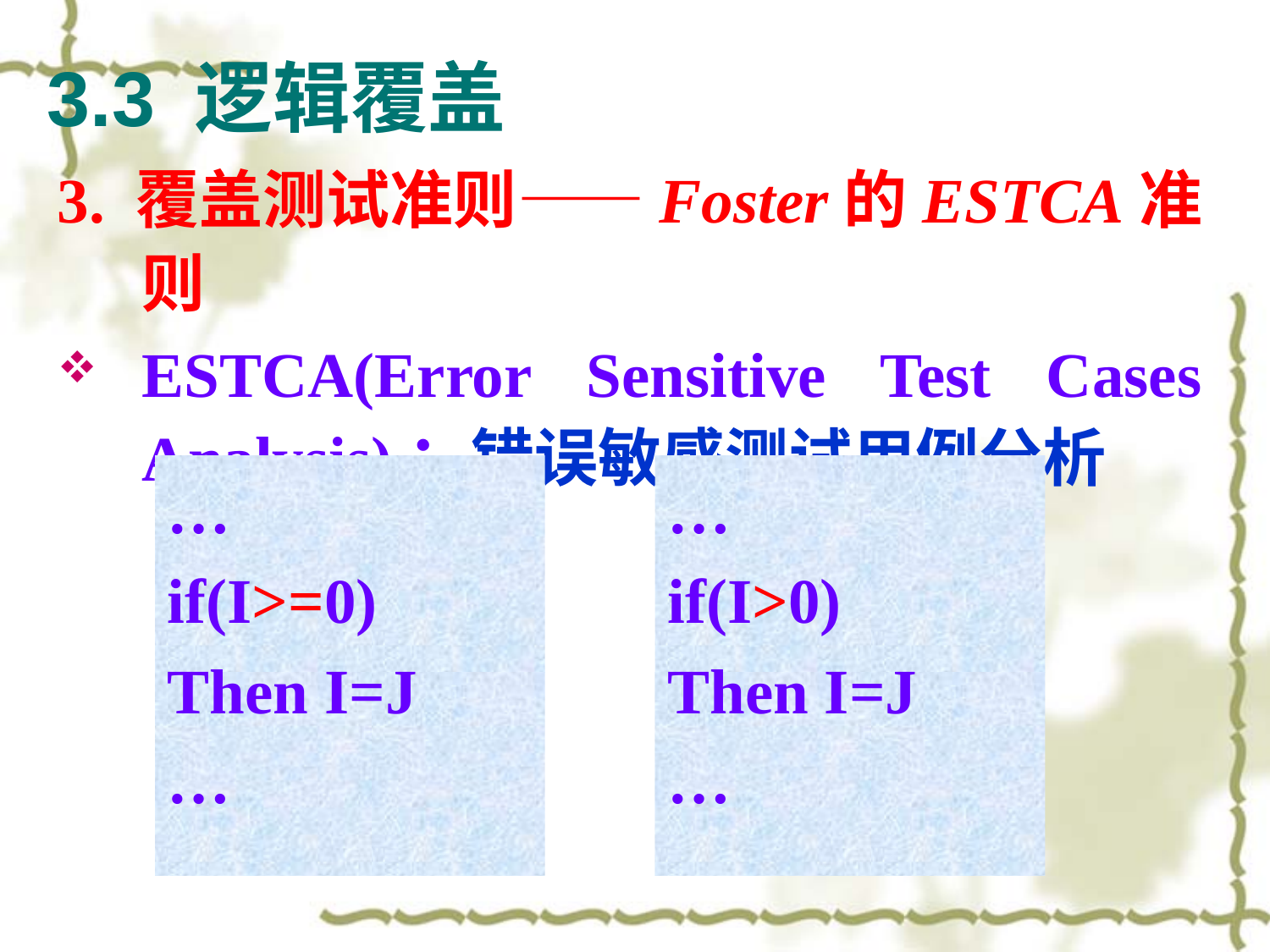

# 3.3 逻辑覆盖
3. 覆盖测试准则——Foster的ESTCA准则
ESTCA(Error Sensitive Test Cases Analysis)：错误敏感测试用例分析
…
if(I>=0)
Then I=J
…
…
if(I>0)
Then I=J
…